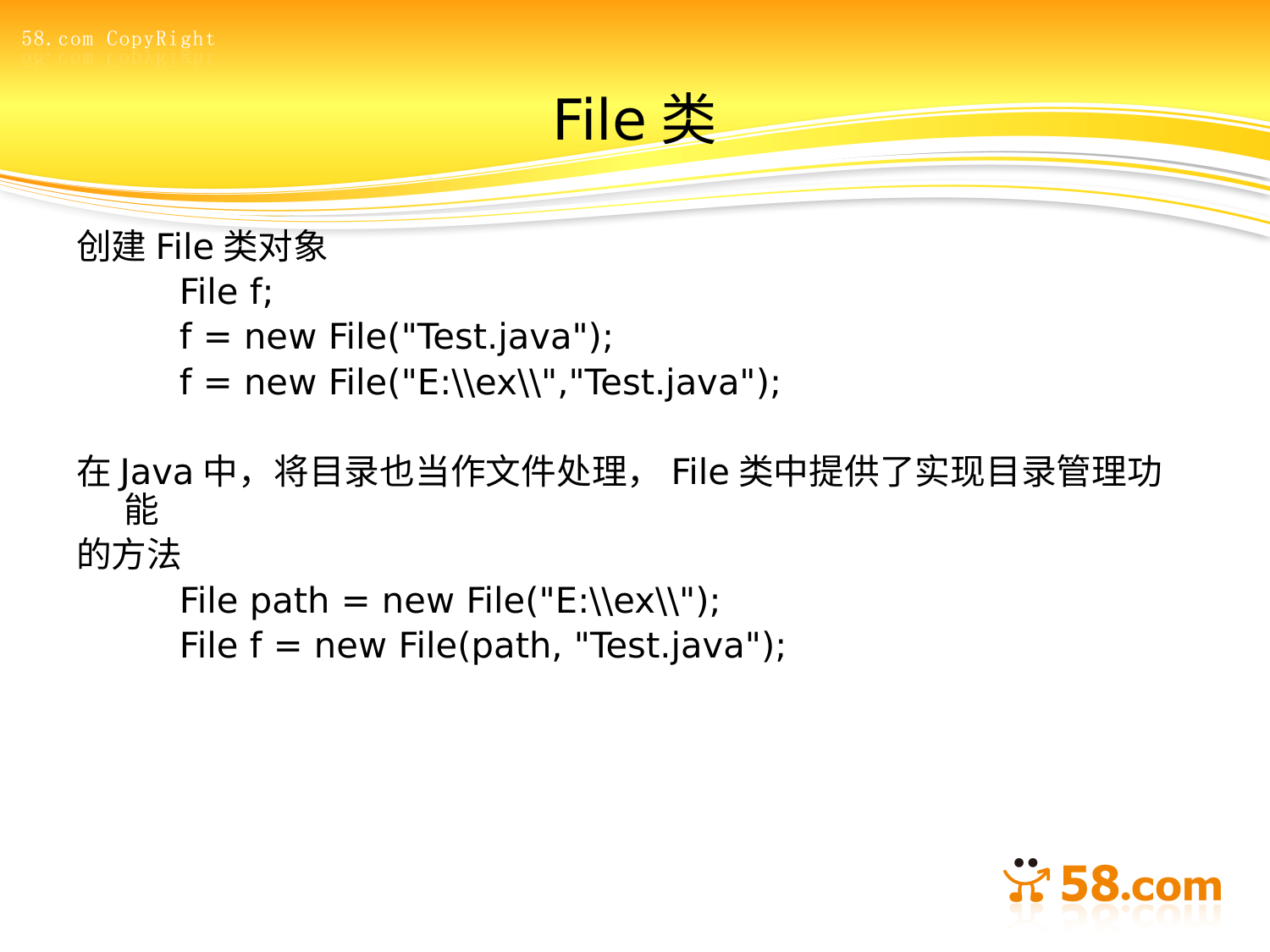

# File类
创建File类对象
	File f;
	f = new File("Test.java");
	f = new File("E:\\ex\\","Test.java");

在Java中，将目录也当作文件处理，File类中提供了实现目录管理功能
的方法
	File path = new File("E:\\ex\\");
	File f = new File(path, "Test.java");